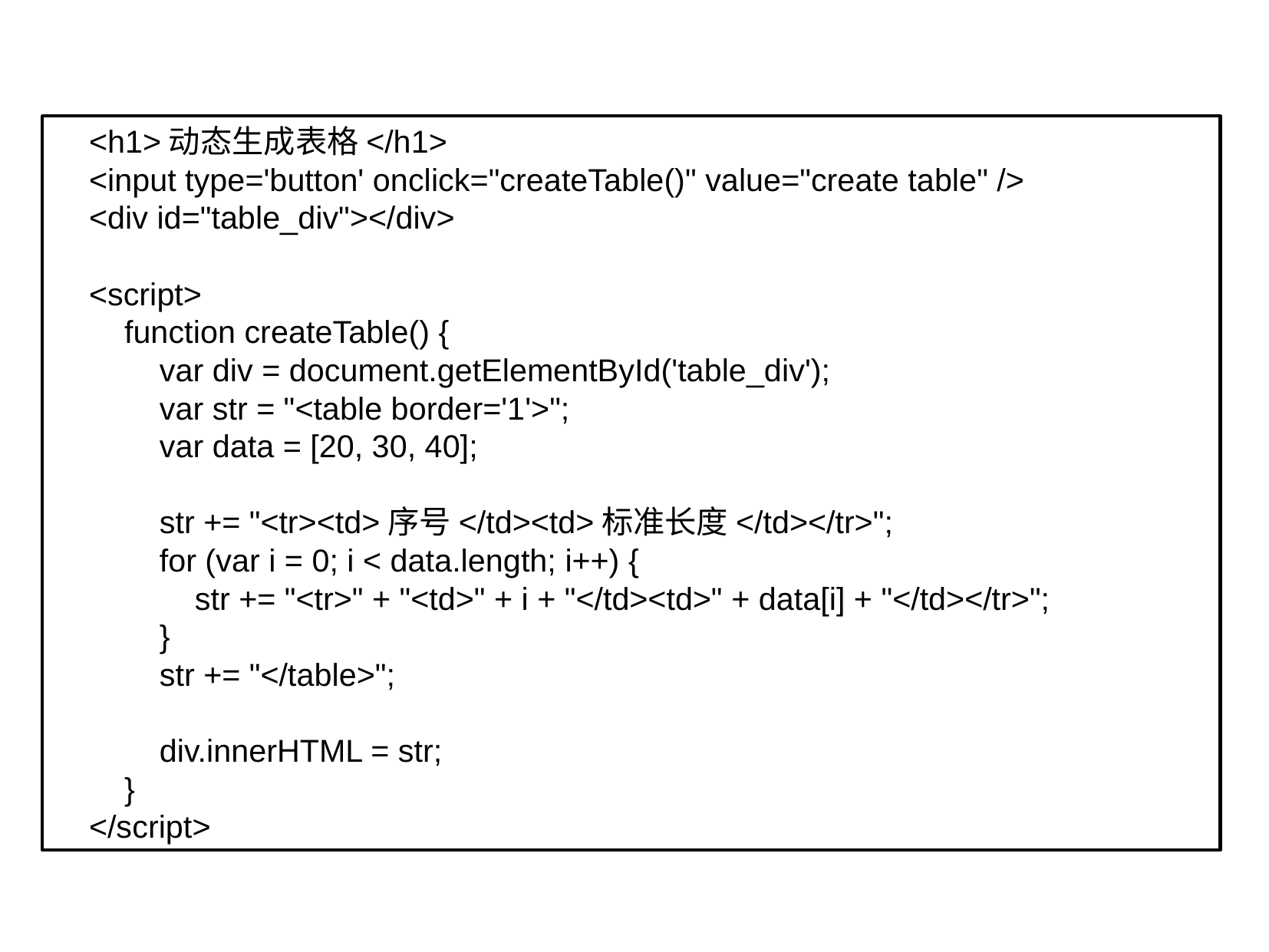

<h1>动态生成表格</h1>
    <input type='button' onclick="createTable()" value="create table" />
    <div id="table_div"></div>

    <script>
        function createTable() {
            var div = document.getElementById('table_div');
            var str = "<table border='1'>";
            var data = [20, 30, 40];

            str += "<tr><td>序号</td><td>标准长度</td></tr>";
            for (var i = 0; i < data.length; i++) {
                str += "<tr>" + "<td>" + i + "</td><td>" + data[i] + "</td></tr>";
            }
            str += "</table>";

            div.innerHTML = str;
        }
    </script>